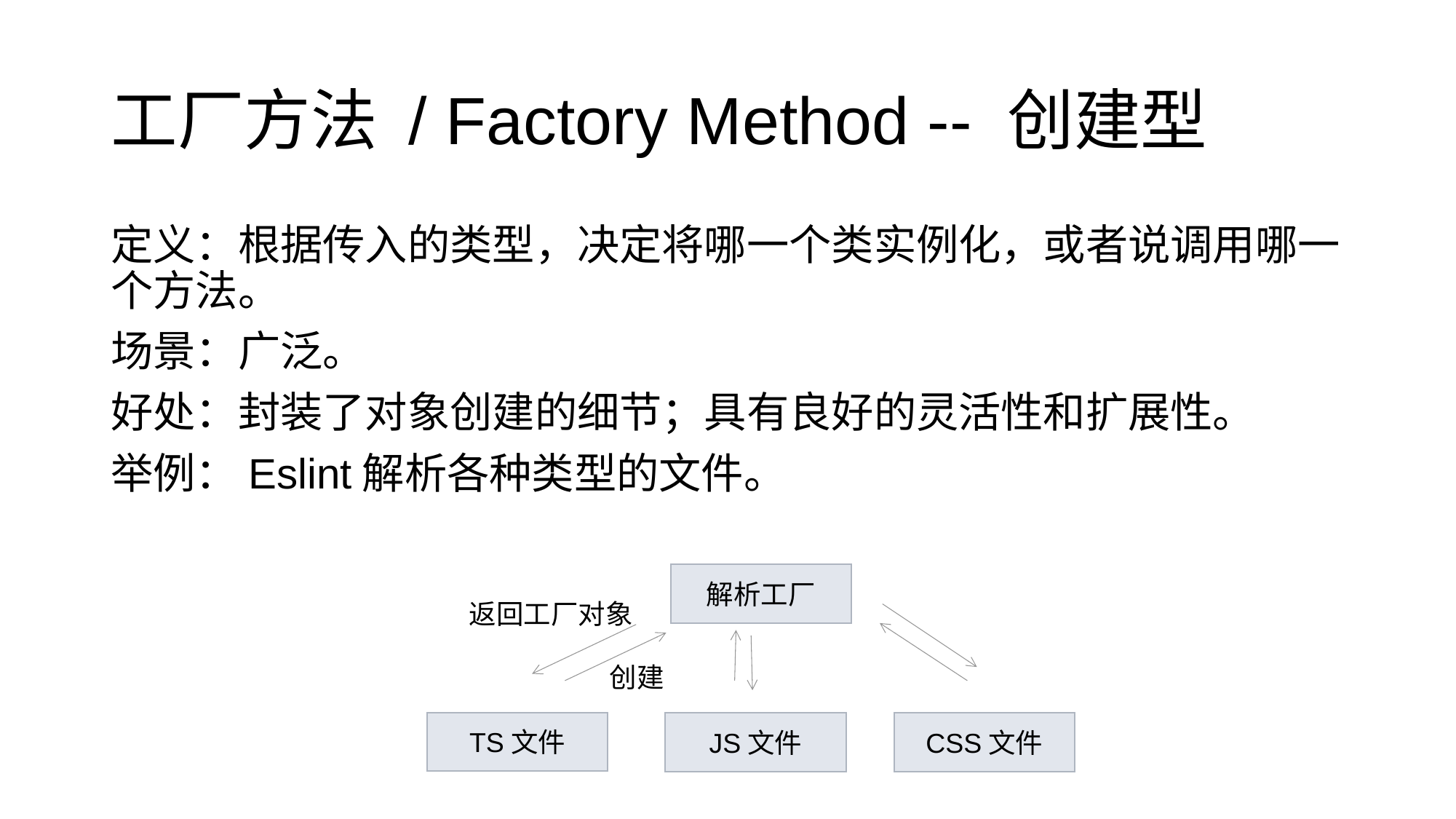

# 工厂方法 / Factory Method -- 创建型
定义：根据传入的类型，决定将哪一个类实例化，或者说调用哪一个方法。
场景：广泛。
好处：封装了对象创建的细节；具有良好的灵活性和扩展性。
举例：Eslint解析各种类型的文件。
解析工厂
返回工厂对象
创建
TS文件
JS文件
CSS文件